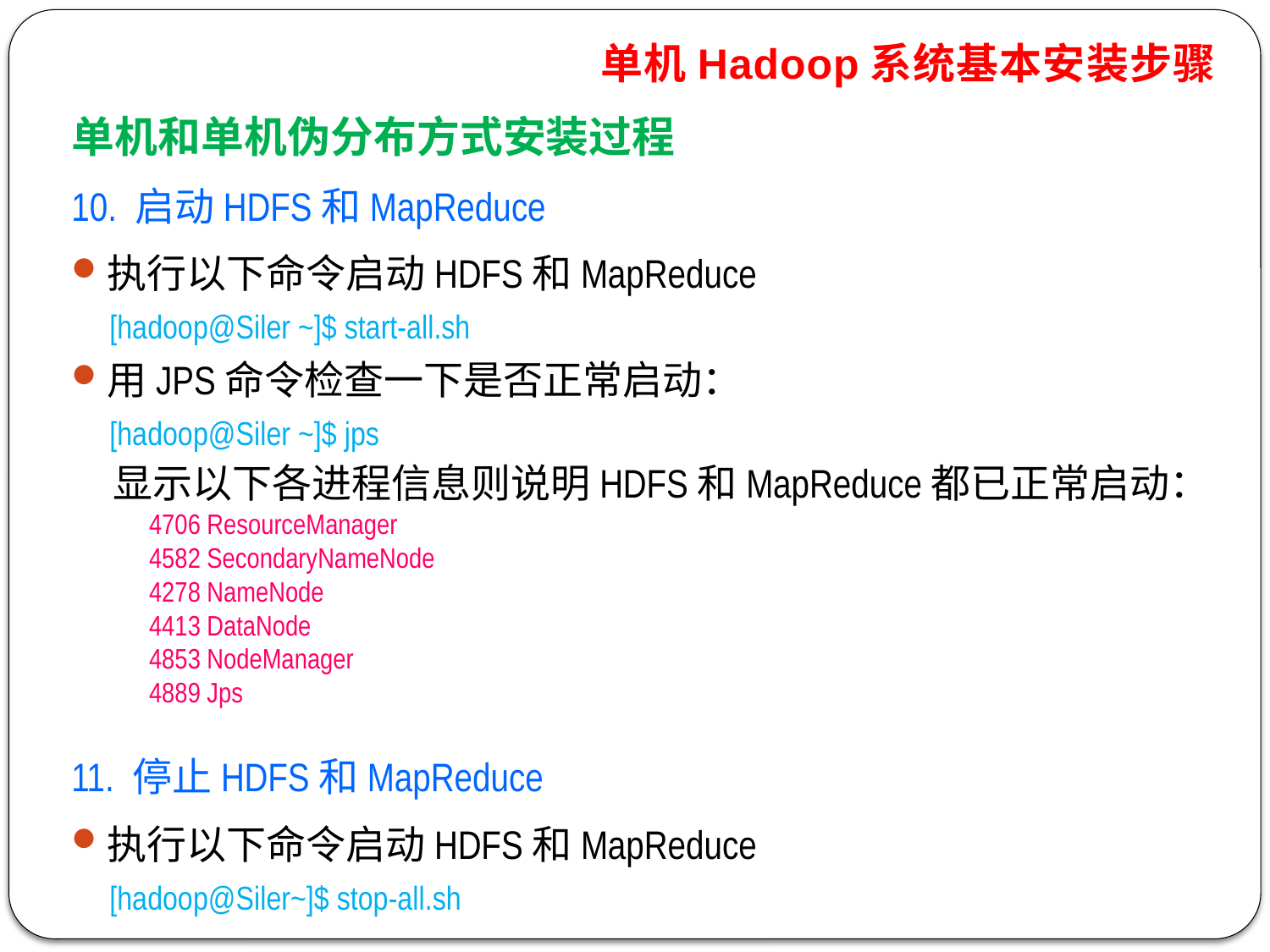

单机Hadoop系统基本安装步骤
单机和单机伪分布方式安装过程
10. 启动HDFS和MapReduce
执行以下命令启动HDFS和MapReduce
     [hadoop@Siler ~]$ start-all.sh
用JPS命令检查一下是否正常启动：
     [hadoop@Siler ~]$ jps
显示以下各进程信息则说明HDFS和MapReduce都已正常启动：
4706 ResourceManager
4582 SecondaryNameNode
4278 NameNode
4413 DataNode
4853 NodeManager
4889 Jps

11. 停止HDFS和MapReduce
执行以下命令启动HDFS和MapReduce
     [hadoop@Siler~]$ stop-all.sh